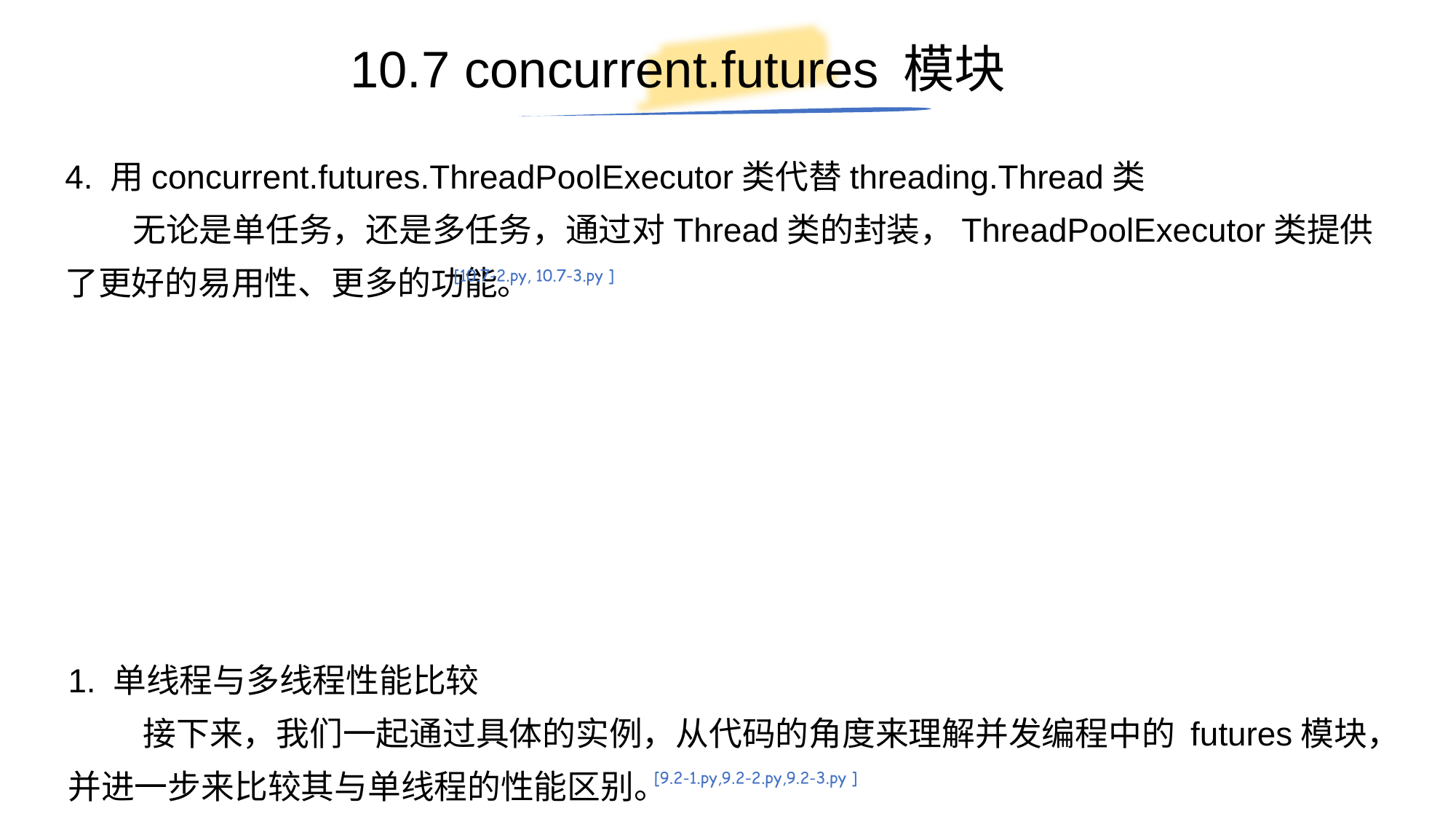

# 10.7 concurrent.futures 模块

4. 用concurrent.futures.ThreadPoolExecutor类代替threading.Thread类
        无论是单任务，还是多任务，通过对Thread类的封装，ThreadPoolExecutor类提供了更好的易用性、更多的功能。
[10.7-2.py, 10.7-3.py ]
1. 单线程与多线程性能比较
         接下来，我们一起通过具体的实例，从代码的角度来理解并发编程中的 futures模块，并进一步来比较其与单线程的性能区别。
[9.2-1.py,9.2-2.py,9.2-3.py ]